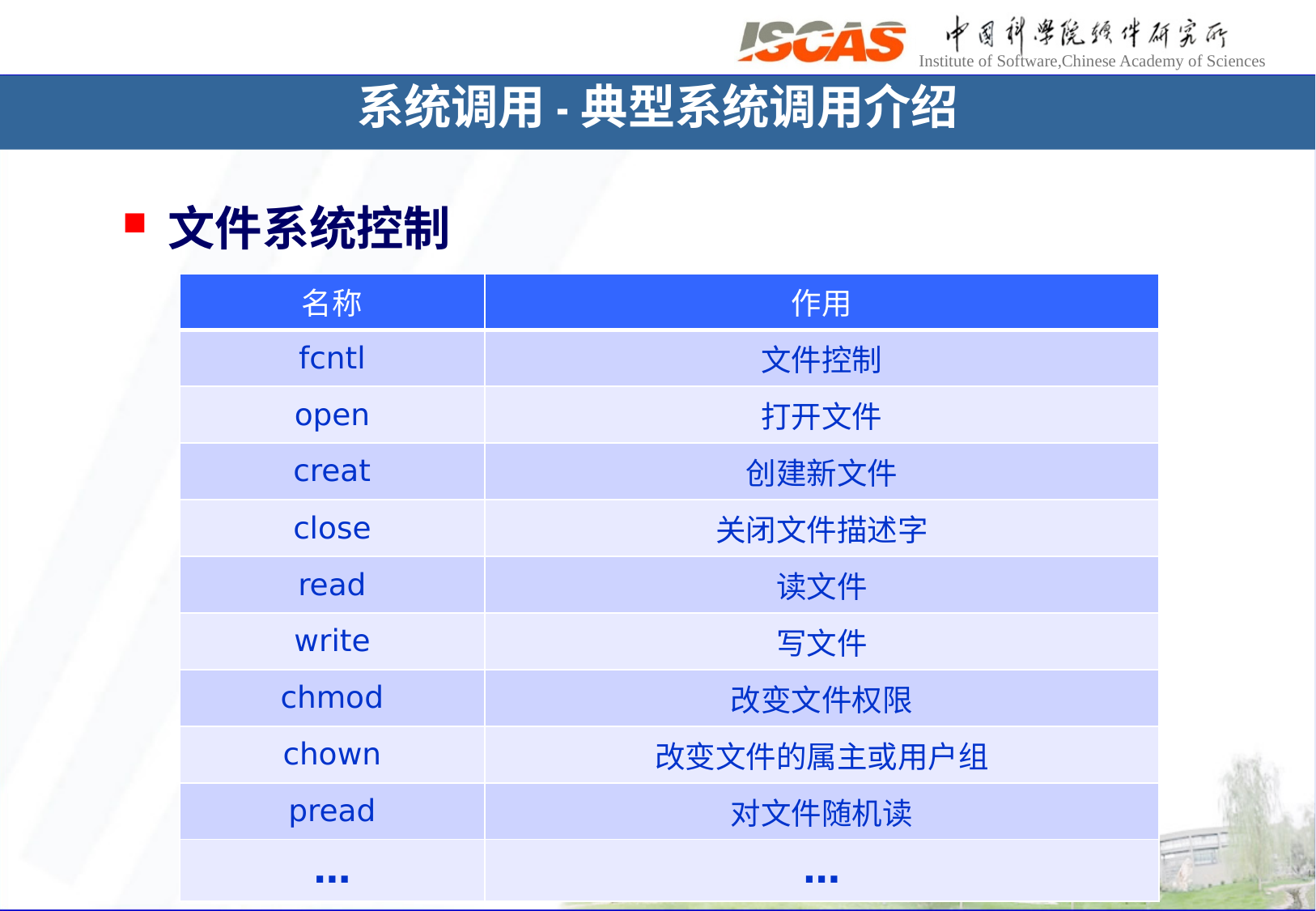

系统调用-典型系统调用介绍
文件系统控制
| 名称 | 作用 |
| --- | --- |
| fcntl | 文件控制 |
| open | 打开文件 |
| creat | 创建新文件 |
| close | 关闭文件描述字 |
| read | 读文件 |
| write | 写文件 |
| chmod | 改变文件权限 |
| chown | 改变文件的属主或用户组 |
| pread | 对文件随机读 |
| … | … |